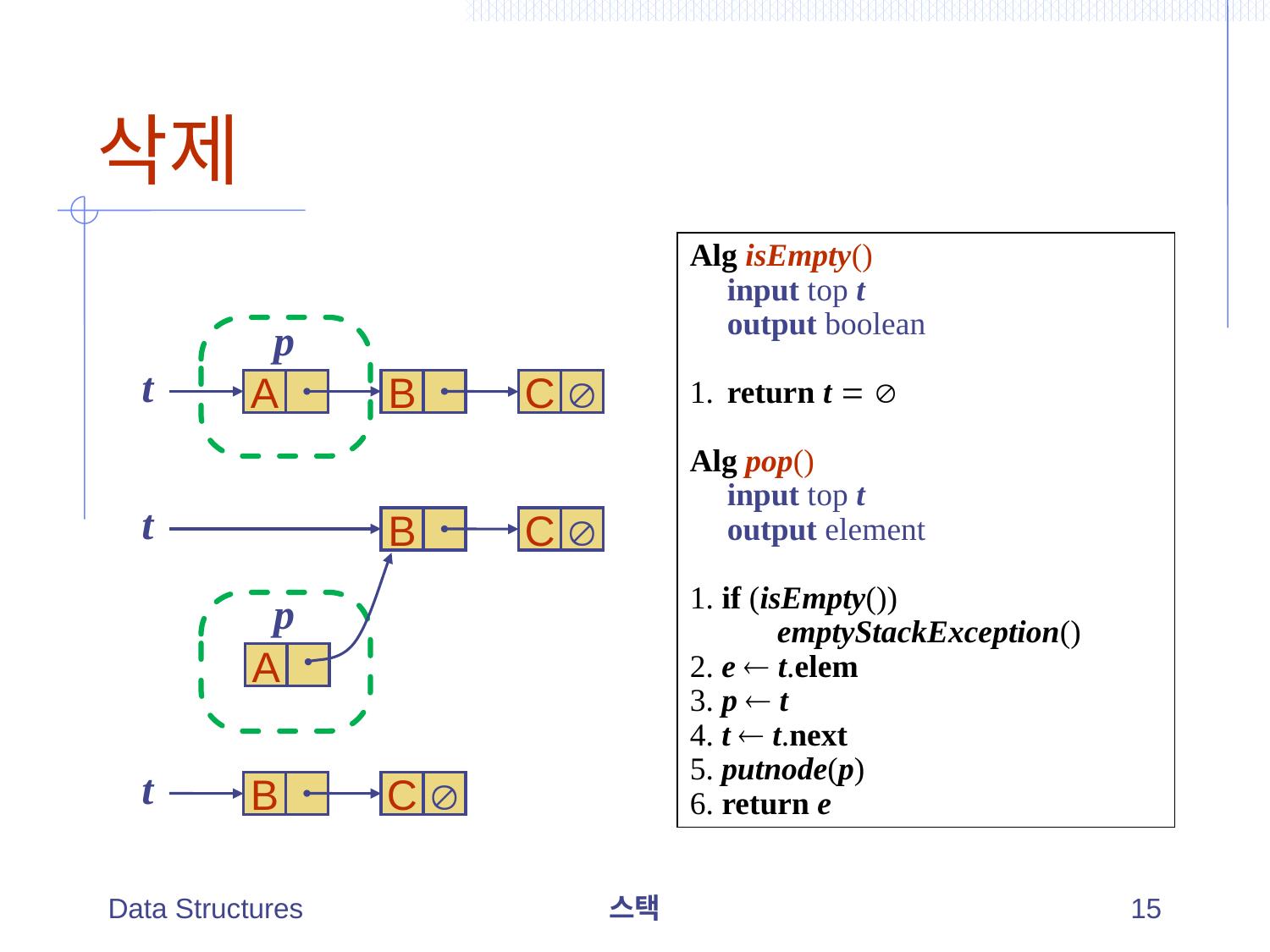

# 삭제
Alg isEmpty()
	input top t
	output boolean

1.	return t = ∅

Alg pop()
	input top t
	output element

1. if (isEmpty())
		emptyStackException()
2. e ← t.elem
3. p ← t
4. t ← t.next
5. putnode(p)
6. return e
p

t
A

B

C
∅
t
B

C
∅

p

A

t
B

C
∅
Data Structures
스택
15